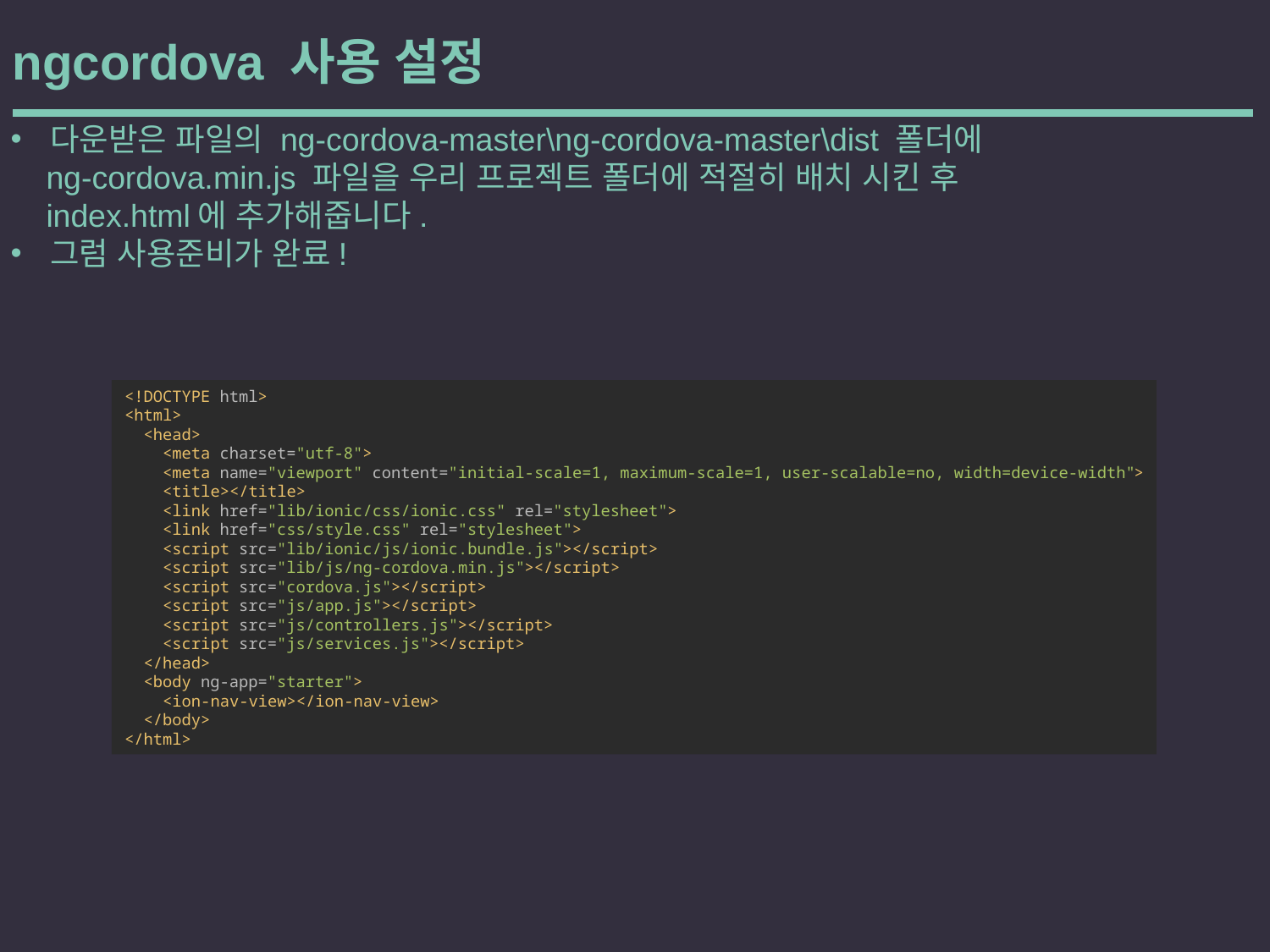

ngcordova 사용 설정
다운받은 파일의 ng-cordova-master\ng-cordova-master\dist 폴더에
    ng-cordova.min.js 파일을 우리 프로젝트 폴더에 적절히 배치 시킨 후
    index.html에 추가해줍니다.
그럼 사용준비가 완료!

<!DOCTYPE html>
<html>
  <head>
    <meta charset="utf-8">
    <meta name="viewport" content="initial-scale=1, maximum-scale=1, user-scalable=no, width=device-width">
    <title></title>
    <link href="lib/ionic/css/ionic.css" rel="stylesheet">
    <link href="css/style.css" rel="stylesheet">
    <script src="lib/ionic/js/ionic.bundle.js"></script>
    <script src="lib/js/ng-cordova.min.js"></script>
    <script src="cordova.js"></script>
    <script src="js/app.js"></script>
    <script src="js/controllers.js"></script>
    <script src="js/services.js"></script>
  </head>
  <body ng-app="starter">
    <ion-nav-view></ion-nav-view>
  </body>
</html>